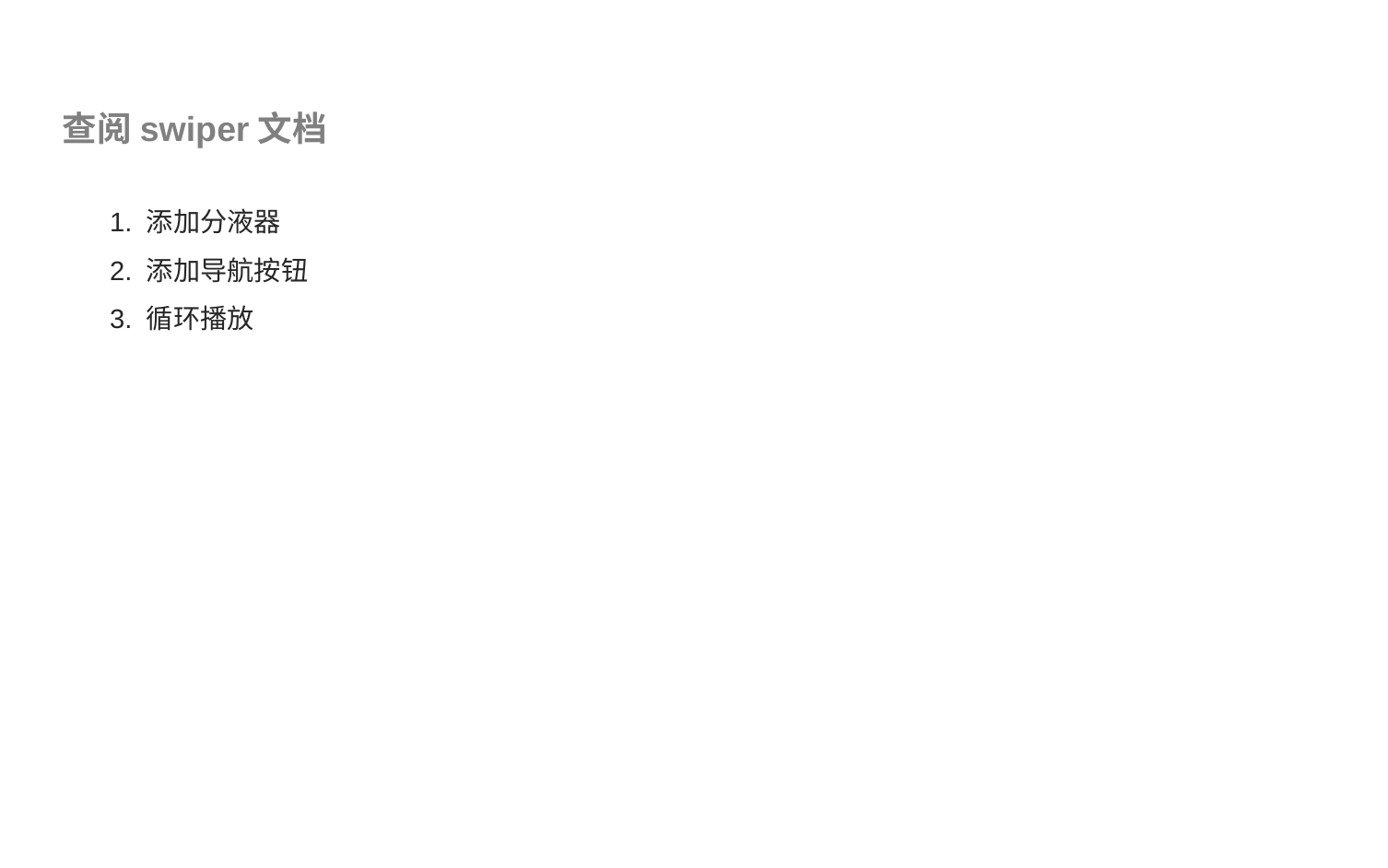

查阅swiper文档
1. 添加分液器
2. 添加导航按钮
3. 循环播放